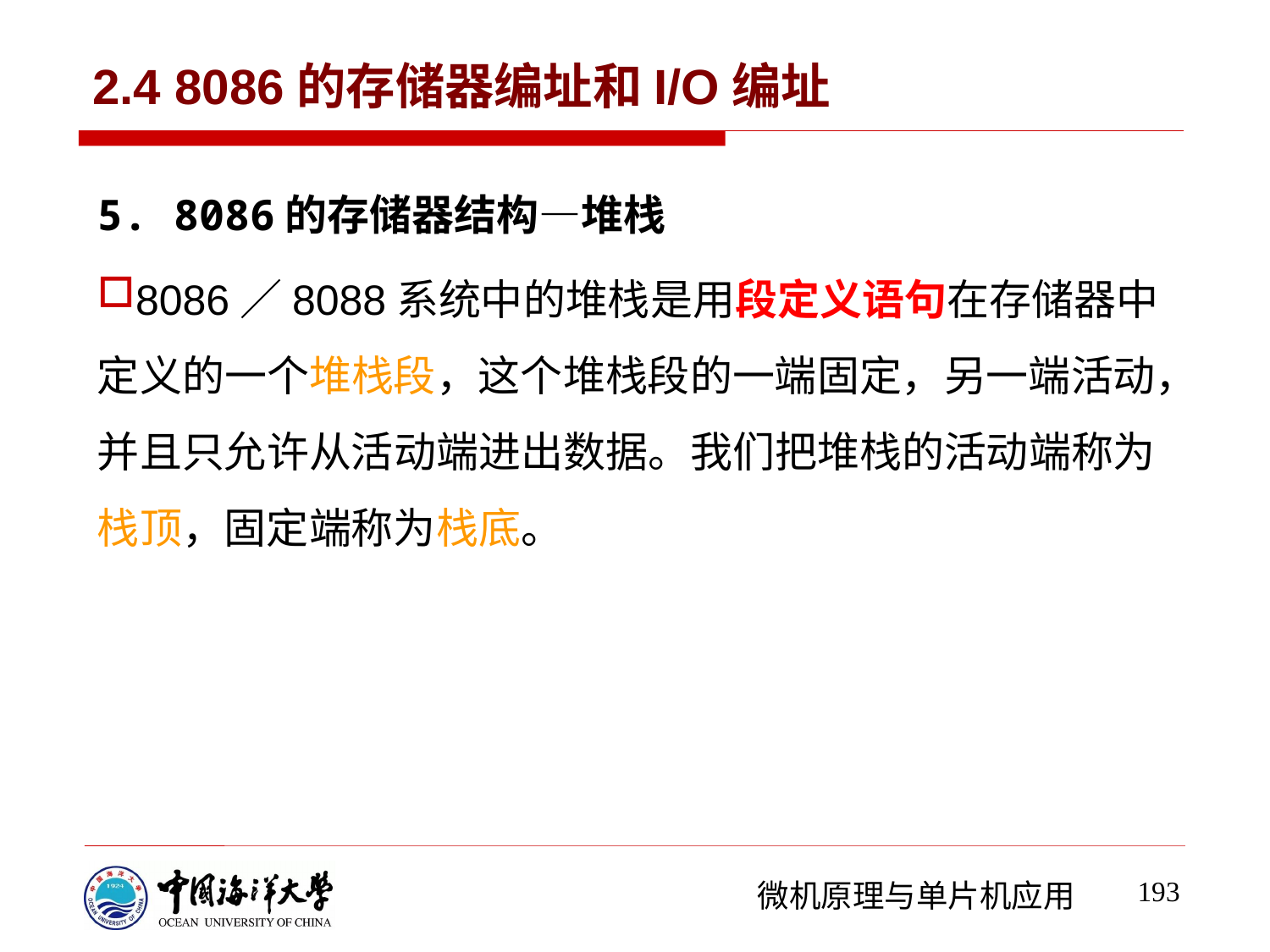

# 2.4 8086的存储器编址和I/O编址
5. 8086的存储器结构—堆栈
8086／8088系统中的堆栈是用段定义语句在存储器中定义的一个堆栈段，这个堆栈段的一端固定，另一端活动，并且只允许从活动端进出数据。我们把堆栈的活动端称为栈顶，固定端称为栈底。

193